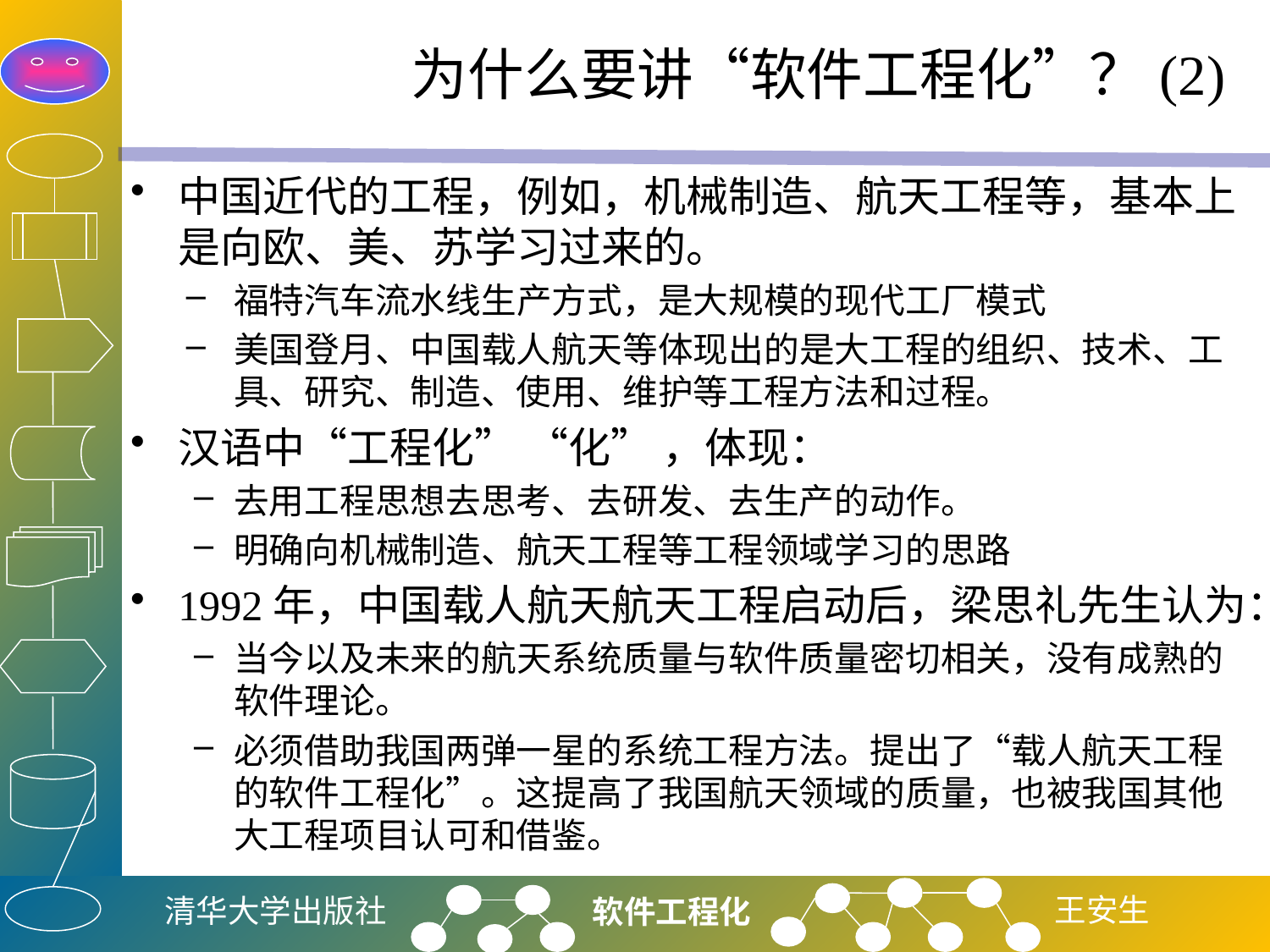

# 为什么要讲“软件工程化”？(2)
中国近代的工程，例如，机械制造、航天工程等，基本上是向欧、美、苏学习过来的。
福特汽车流水线生产方式，是大规模的现代工厂模式
美国登月、中国载人航天等体现出的是大工程的组织、技术、工具、研究、制造、使用、维护等工程方法和过程。
汉语中“工程化” “化” ，体现：
去用工程思想去思考、去研发、去生产的动作。
明确向机械制造、航天工程等工程领域学习的思路
1992年，中国载人航天航天工程启动后，梁思礼先生认为：
当今以及未来的航天系统质量与软件质量密切相关，没有成熟的软件理论。
必须借助我国两弹一星的系统工程方法。提出了“载人航天工程的软件工程化”。这提高了我国航天领域的质量，也被我国其他大工程项目认可和借鉴。